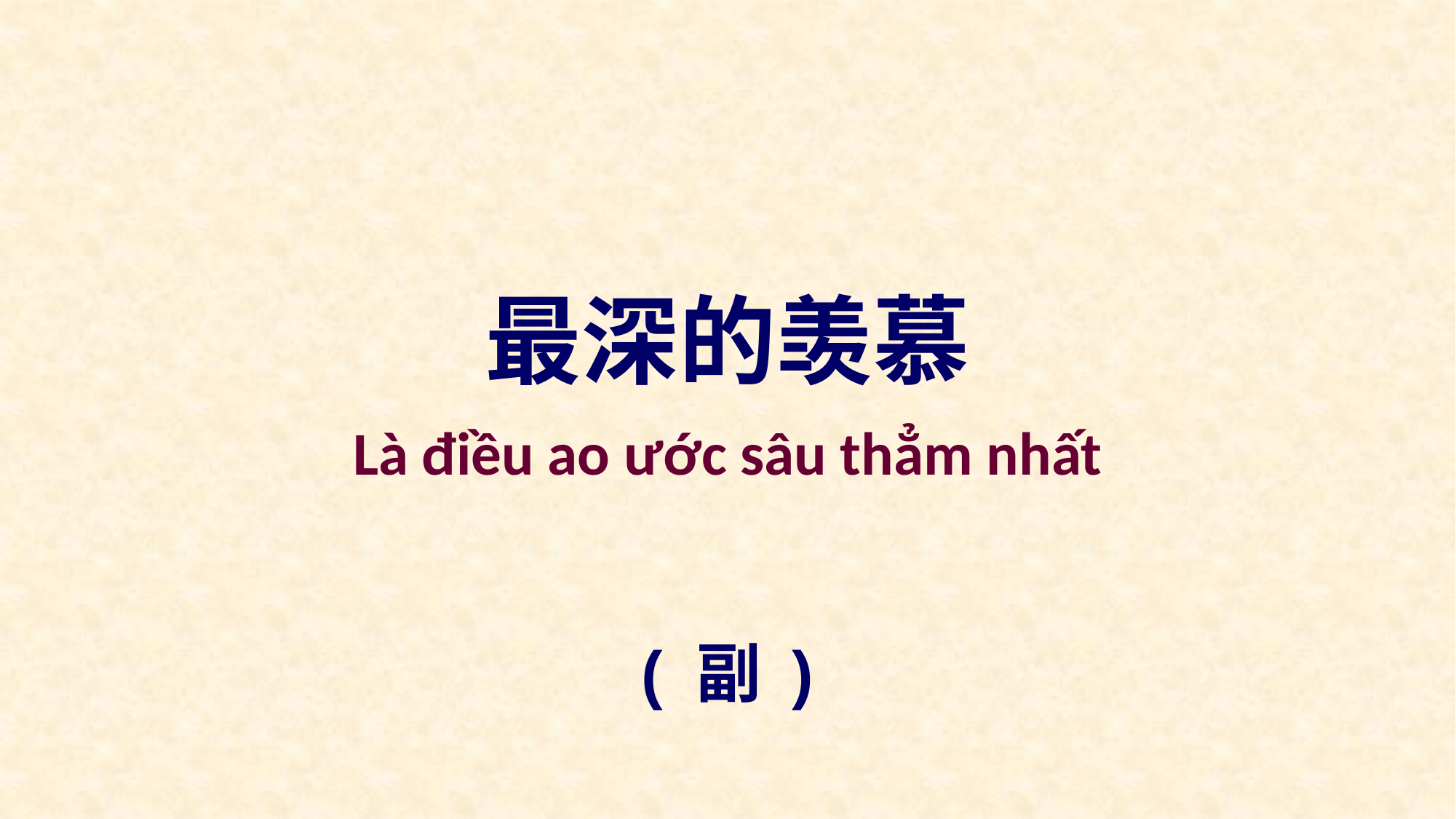

最深的羡慕
Là điều ao ước sâu thẳm nhất
( 副 )